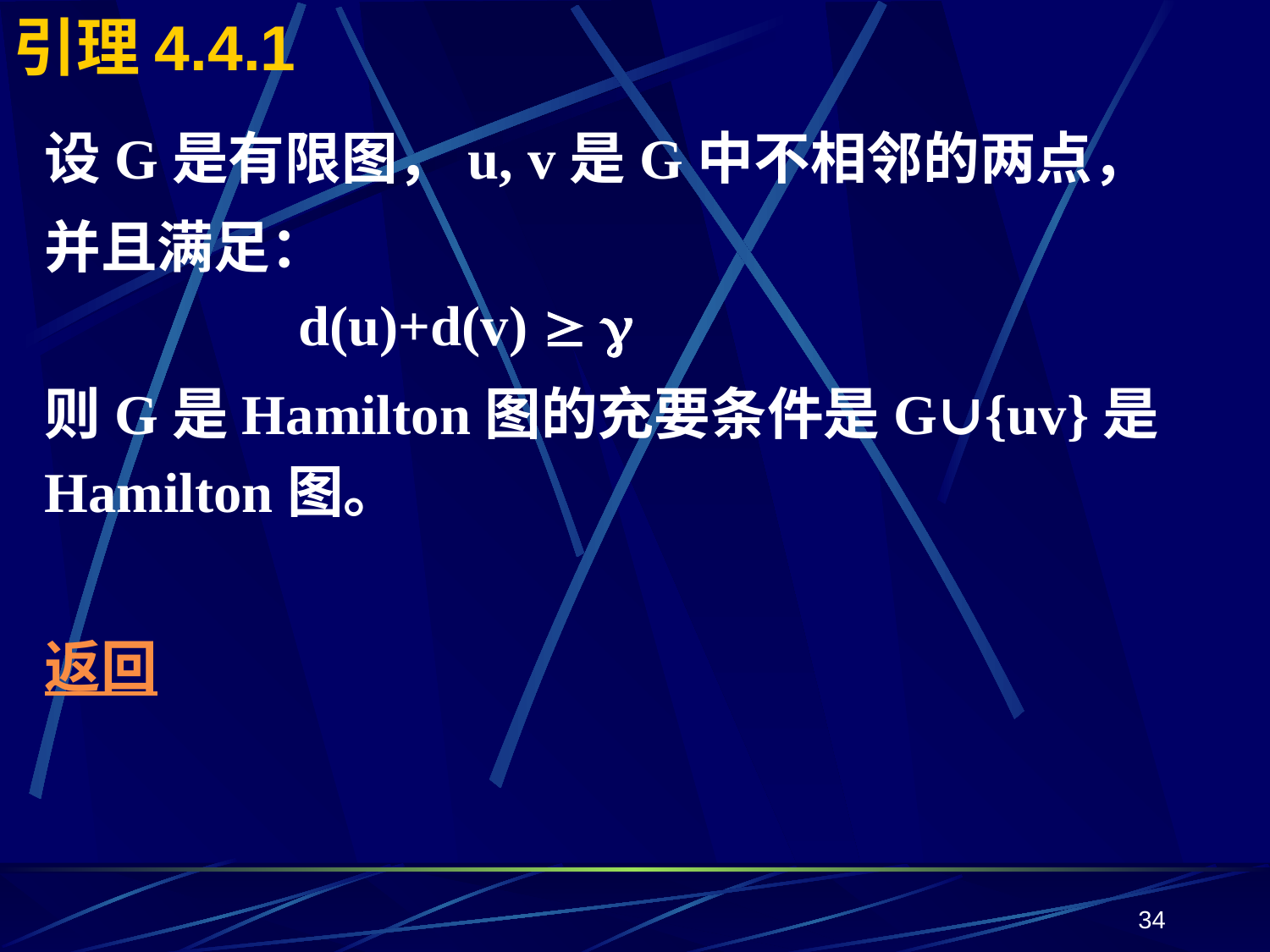

# 引理4.4.1
设G是有限图，u, v是G中不相邻的两点，
并且满足：
		d(u)+d(v) ≥ γ
则G是Hamilton图的充要条件是G∪{uv}是Hamilton图。

返回

34